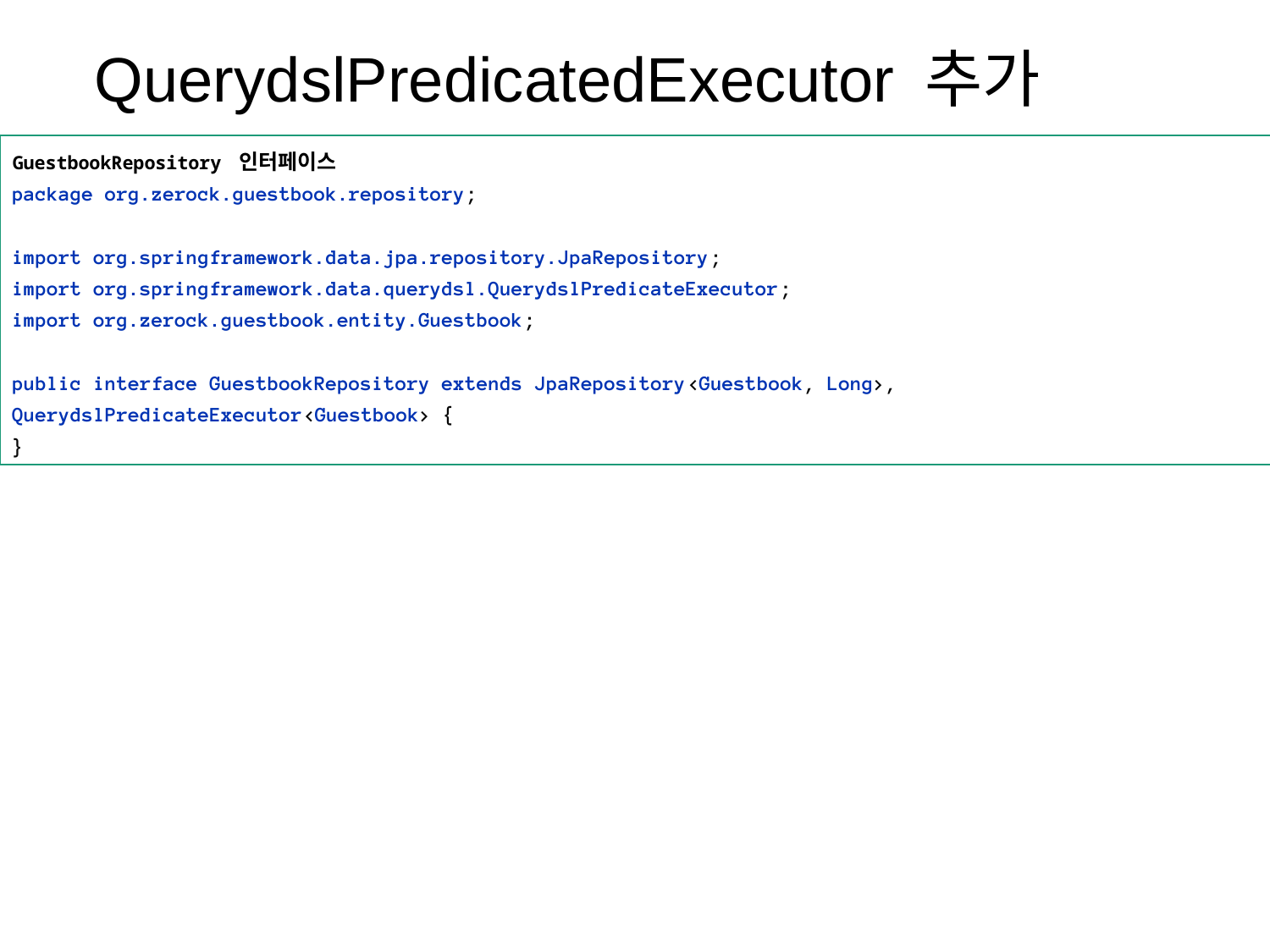

# QuerydslPredicatedExecutor 추가
GuestbookRepository 인터페이스
package org.zerock.guestbook.repository;
import org.springframework.data.jpa.repository.JpaRepository;
import org.springframework.data.querydsl.QuerydslPredicateExecutor;
import org.zerock.guestbook.entity.Guestbook;
public interface GuestbookRepository extends JpaRepository<Guestbook, Long>, QuerydslPredicateExecutor<Guestbook> {
}